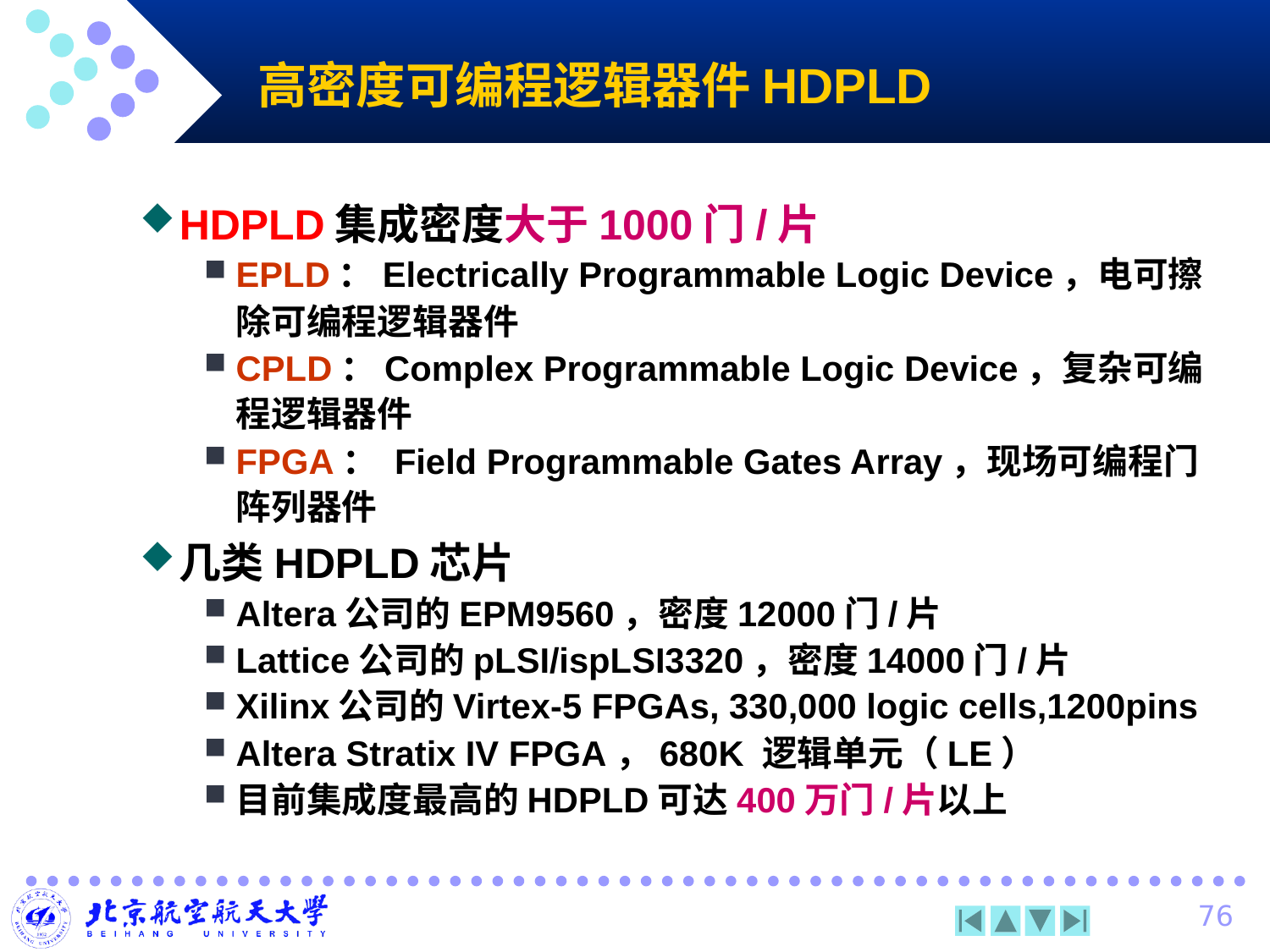

高密度可编程逻辑器件HDPLD
HDPLD集成密度大于1000门/片
EPLD：Electrically Programmable Logic Device，电可擦除可编程逻辑器件
CPLD：Complex Programmable Logic Device，复杂可编程逻辑器件
FPGA： Field Programmable Gates Array，现场可编程门阵列器件
几类HDPLD芯片
Altera公司的EPM9560，密度12000门/片
Lattice公司的pLSI/ispLSI3320，密度14000门/片
Xilinx公司的Virtex-5 FPGAs, 330,000 logic cells,1200pins
Altera Stratix IV FPGA，680K 逻辑单元（LE）
目前集成度最高的HDPLD可达400万门/片以上
76